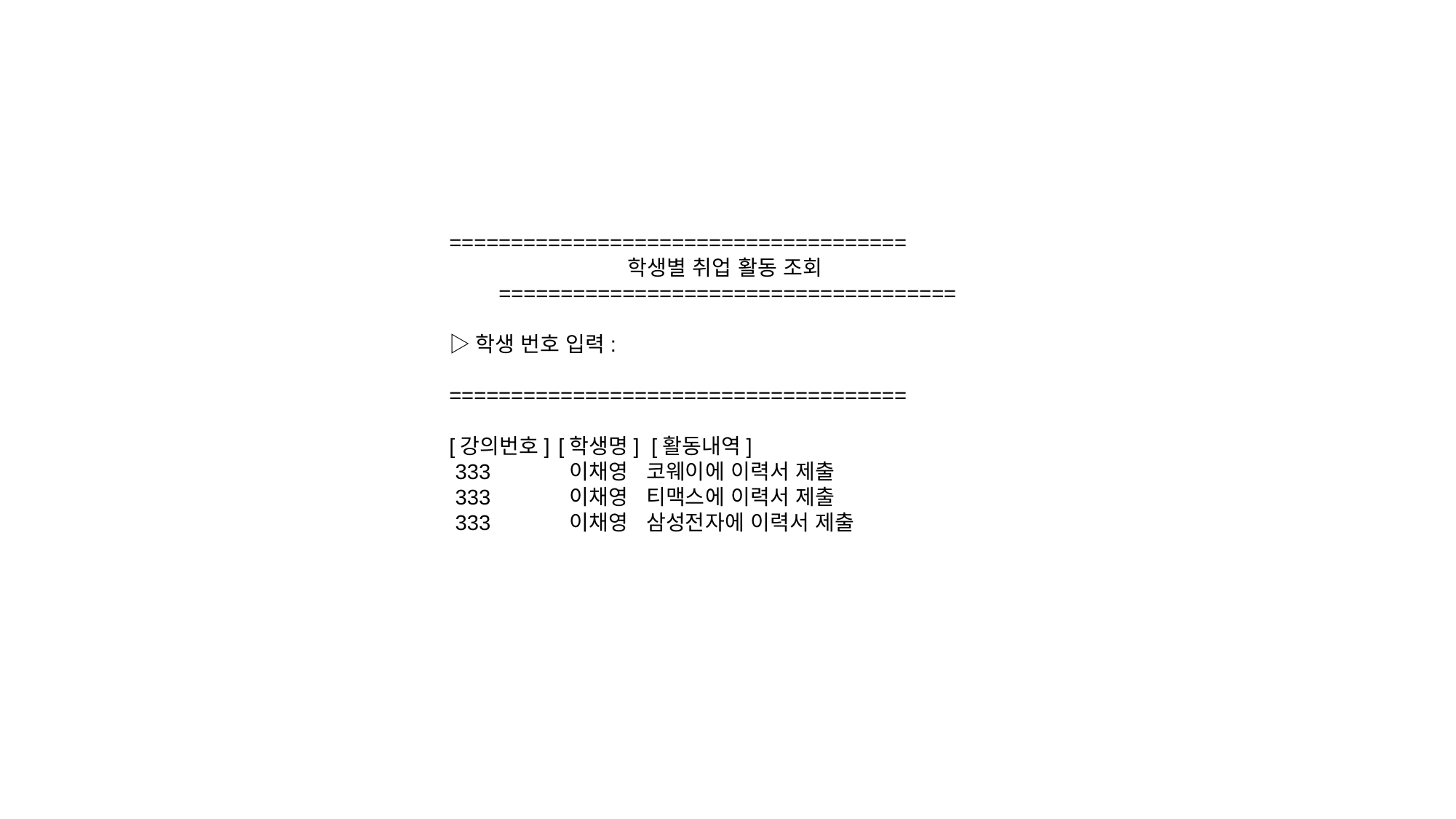

=====================================
학생별 취업 활동 조회=====================================

▷학생 번호 입력:

=====================================

[강의번호]	[학생명]  [활동내역]
 333	 이채영   코웨이에 이력서 제출
 333	 이채영   티맥스에 이력서 제출
 333	 이채영   삼성전자에 이력서 제출